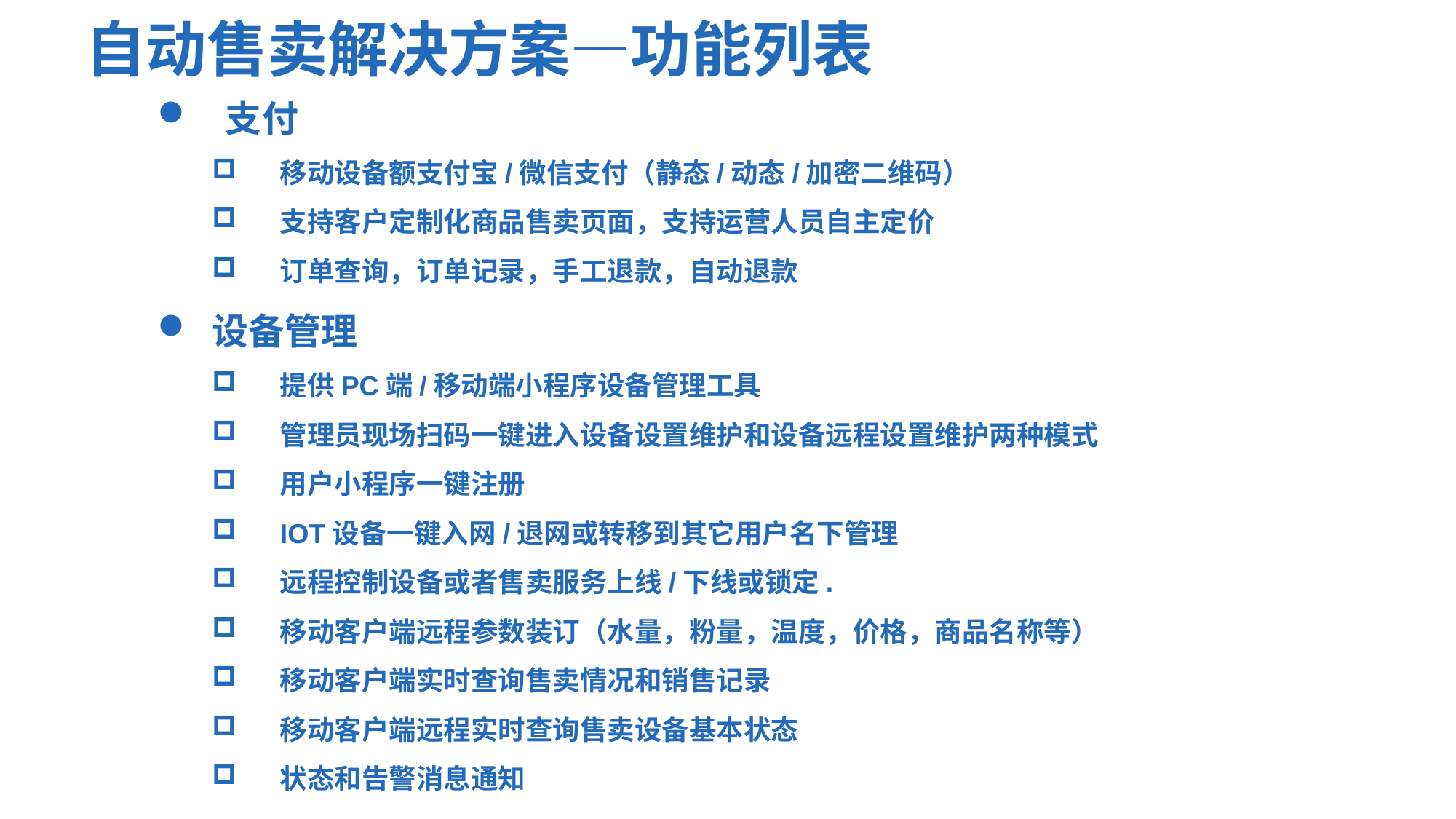

自动售卖解决方案—功能列表
支付
移动设备额支付宝/微信支付（静态/动态/加密二维码）
支持客户定制化商品售卖页面，支持运营人员自主定价
订单查询，订单记录，手工退款，自动退款
设备管理
提供PC端/移动端小程序设备管理工具
管理员现场扫码一键进入设备设置维护和设备远程设置维护两种模式
用户小程序一键注册
IOT设备一键入网/退网或转移到其它用户名下管理
远程控制设备或者售卖服务上线/下线或锁定.
移动客户端远程参数装订（水量，粉量，温度，价格，商品名称等）
移动客户端实时查询售卖情况和销售记录
移动客户端远程实时查询售卖设备基本状态
状态和告警消息通知